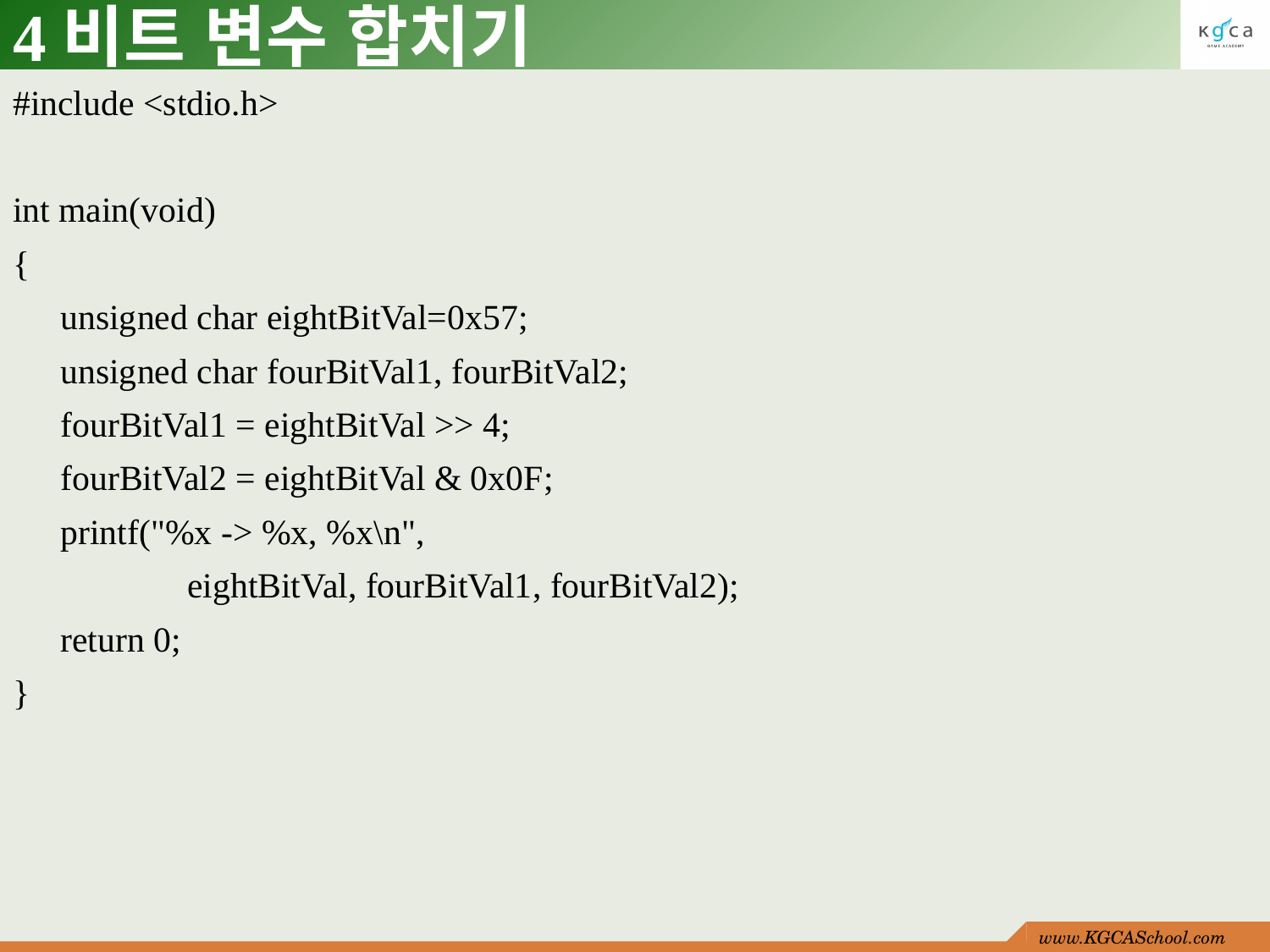

# 4비트 변수 합치기
#include <stdio.h>

int main(void)
{
	unsigned char eightBitVal=0x57;
	unsigned char fourBitVal1, fourBitVal2;
	fourBitVal1 = eightBitVal >> 4;
	fourBitVal2 = eightBitVal & 0x0F;
	printf("%x -> %x, %x\n",
		eightBitVal, fourBitVal1, fourBitVal2);
	return 0;
}